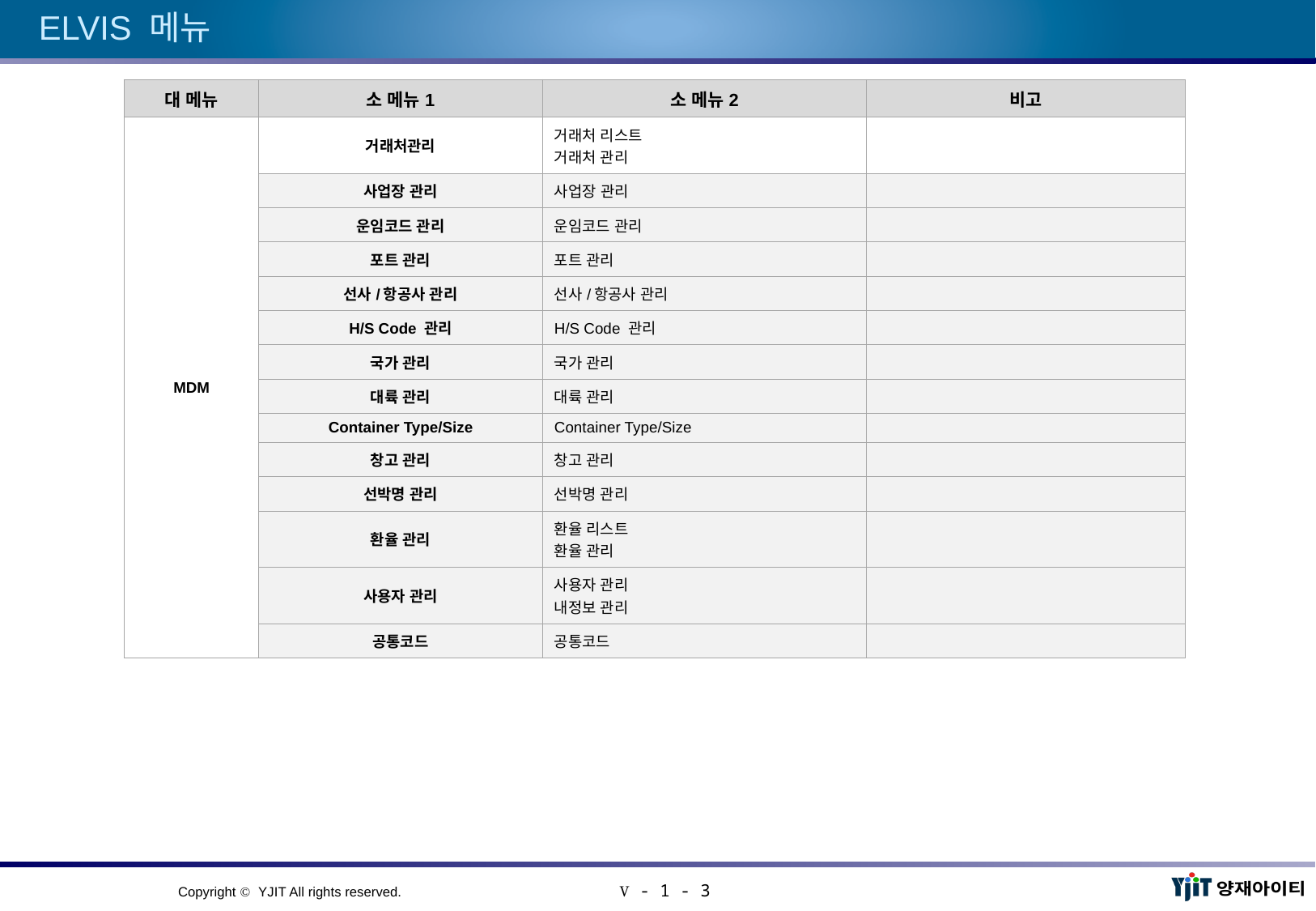

# ELVIS 메뉴
| 대 메뉴 | 소 메뉴1 | 소 메뉴2 | 비고 |
| --- | --- | --- | --- |
| MDM | 거래처관리 | 거래처 리스트 거래처 관리 |  |
|  | 사업장 관리 | 사업장 관리 |  |
|  | 운임코드 관리 | 운임코드 관리 |  |
|  | 포트 관리 | 포트 관리 |  |
|  | 선사/항공사 관리 | 선사/항공사 관리 |  |
|  | H/S Code 관리 | H/S Code 관리 |  |
|  | 국가 관리 | 국가 관리 |  |
|  | 대륙 관리 | 대륙 관리 |  |
|  | Container Type/Size | Container Type/Size |  |
|  | 창고 관리 | 창고 관리 |  |
|  | 선박명 관리 | 선박명 관리 |  |
|  | 환율 관리 | 환율 리스트 환율 관리 |  |
|  | 사용자 관리 | 사용자 관리 내정보 관리 |  |
|  | 공통코드 | 공통코드 |  |